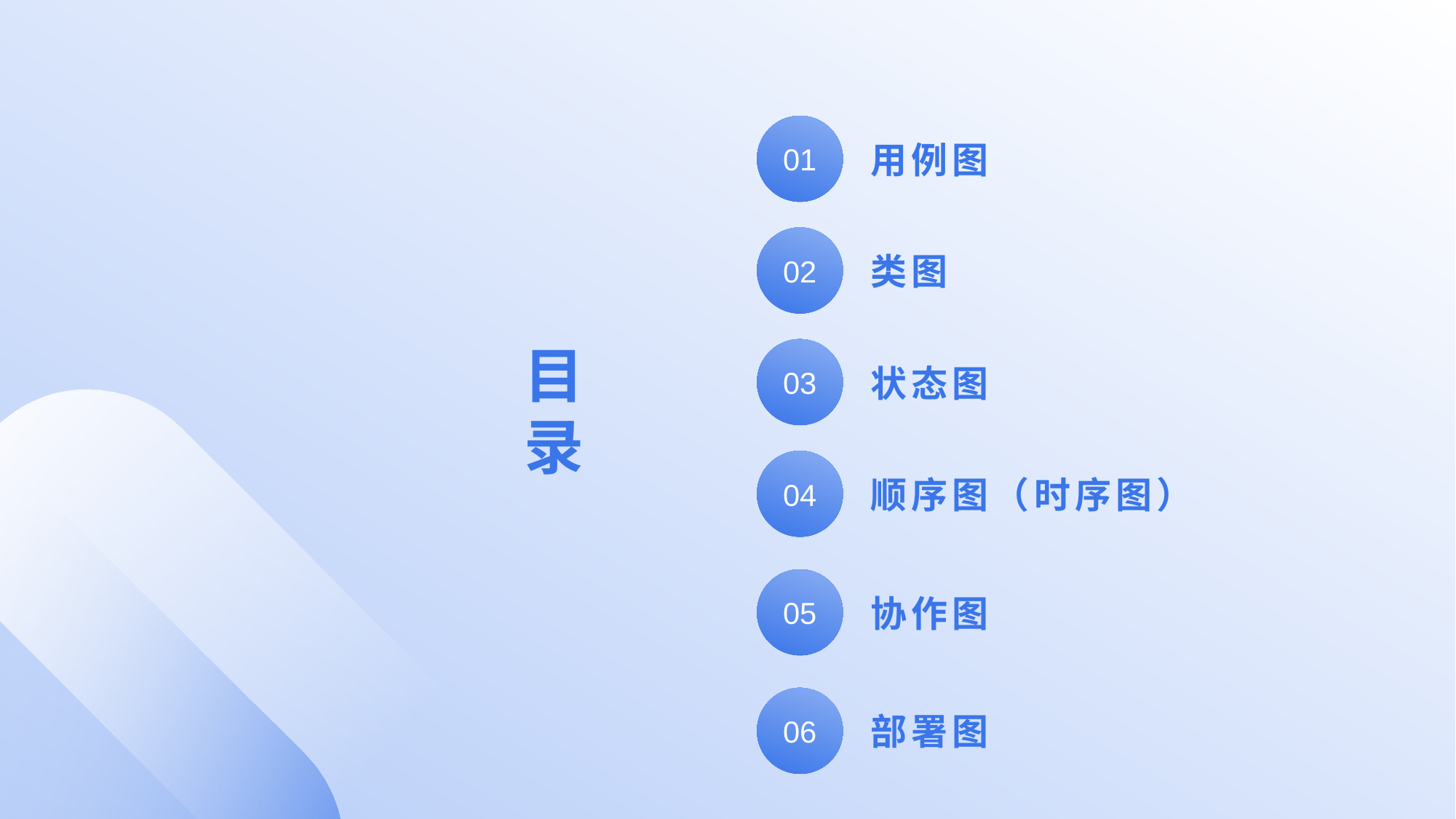

用例图
01
类图
02
状态图
目录
03
顺序图（时序图）
04
协作图
05
部署图
06